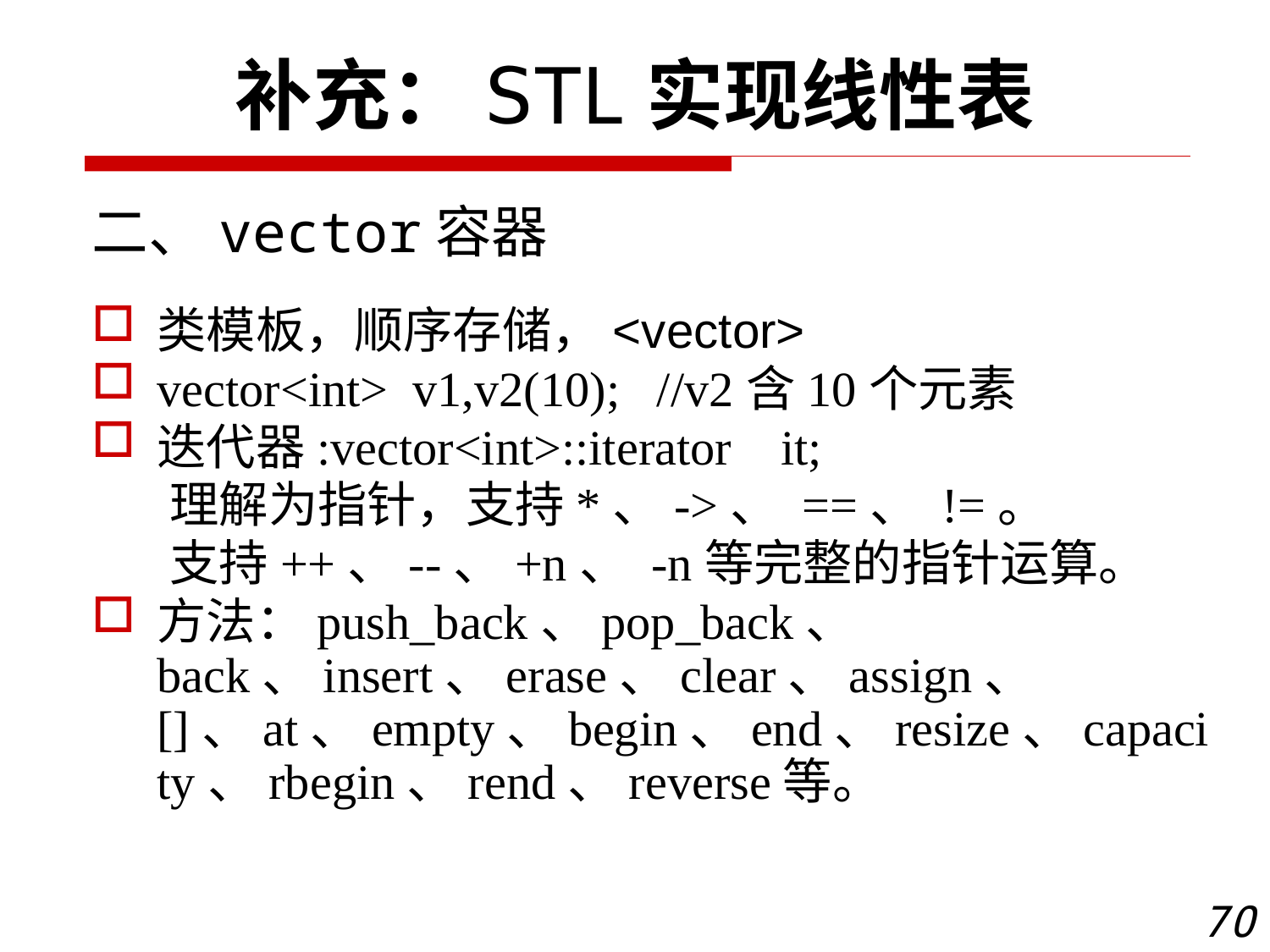

补充：STL实现线性表
二、vector容器
类模板，顺序存储，<vector>
vector<int>  v1,v2(10);   //v2含10个元素
迭代器:vector<int>::iterator    it;
      理解为指针，支持*、->、 ==、 !=。
      支持++、--、+n、 -n等完整的指针运算。
方法：push_back、pop_back、 back、insert、erase、clear、assign、[]、at、empty、begin、end、resize、capacity、rbegin、rend、reverse等。

70